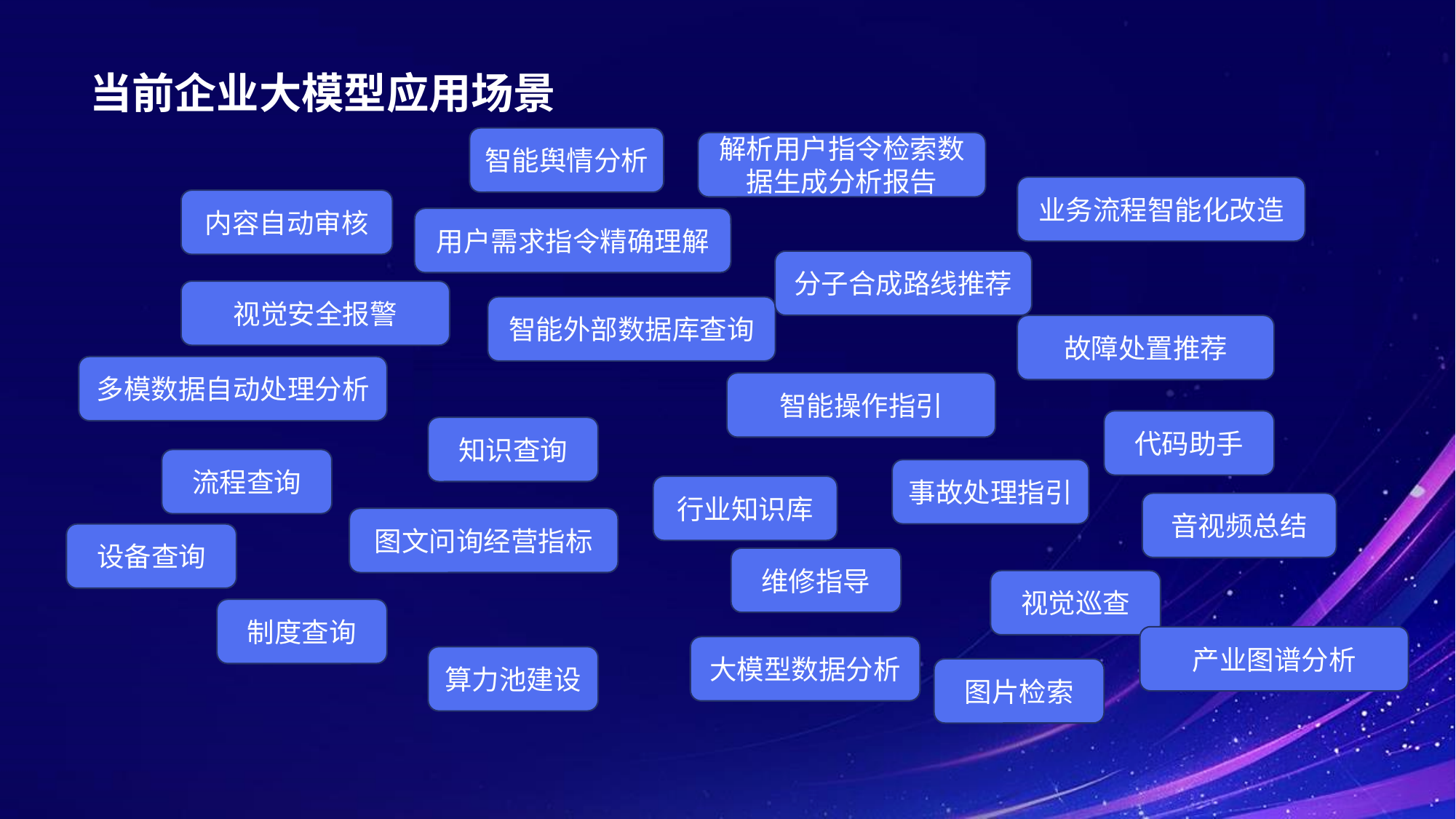

# 当前企业大模型应用场景
智能舆情分析
解析用户指令检索数据生成分析报告
业务流程智能化改造
内容自动审核
用户需求指令精确理解
分子合成路线推荐
视觉安全报警
智能外部数据库查询
故障处置推荐
多模数据自动处理分析
智能操作指引
代码助手
知识查询
流程查询
事故处理指引
行业知识库
音视频总结
图文问询经营指标
设备查询
维修指导
视觉巡查
制度查询
产业图谱分析
大模型数据分析
算力池建设
图片检索